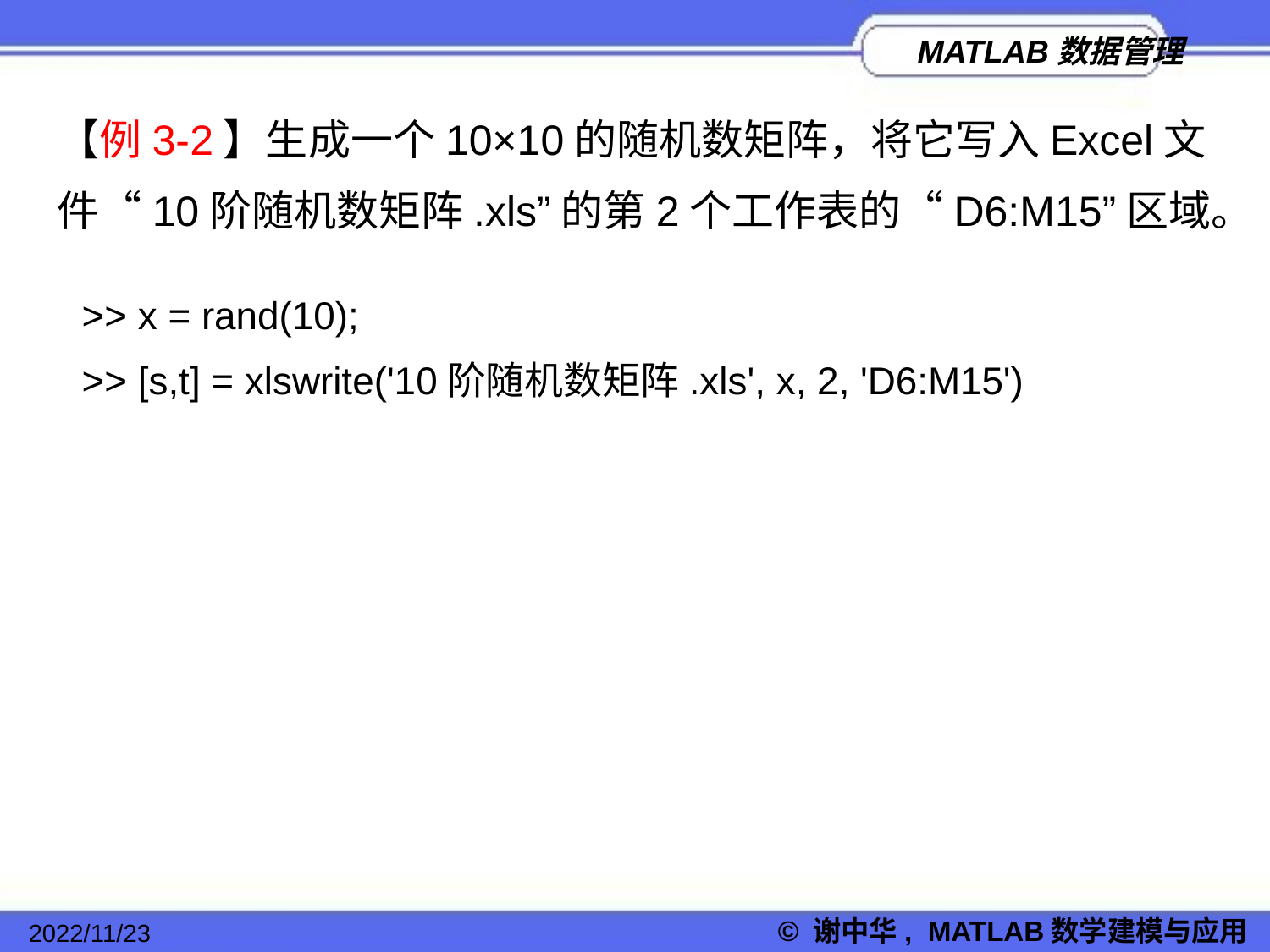

【例3-2】生成一个10×10的随机数矩阵，将它写入Excel文件“10阶随机数矩阵.xls”的第2个工作表的“D6:M15”区域。
>> x = rand(10);
>> [s,t] = xlswrite('10阶随机数矩阵.xls', x, 2, 'D6:M15')
© 谢中华,  MATLAB数学建模与应用